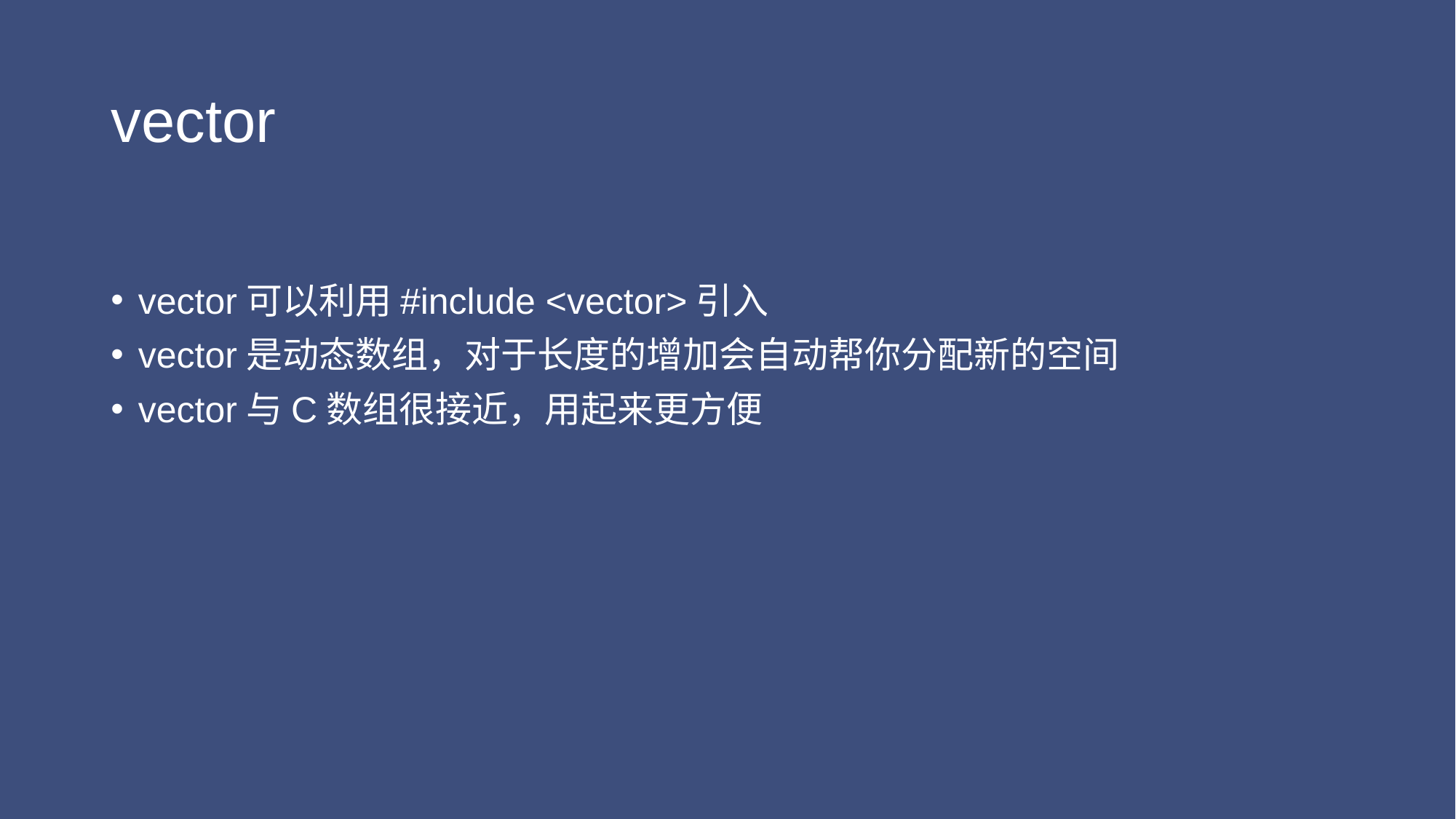

# vector

vector可以利用#include <vector>引入
vector是动态数组，对于长度的增加会自动帮你分配新的空间
vector与C数组很接近，用起来更方便